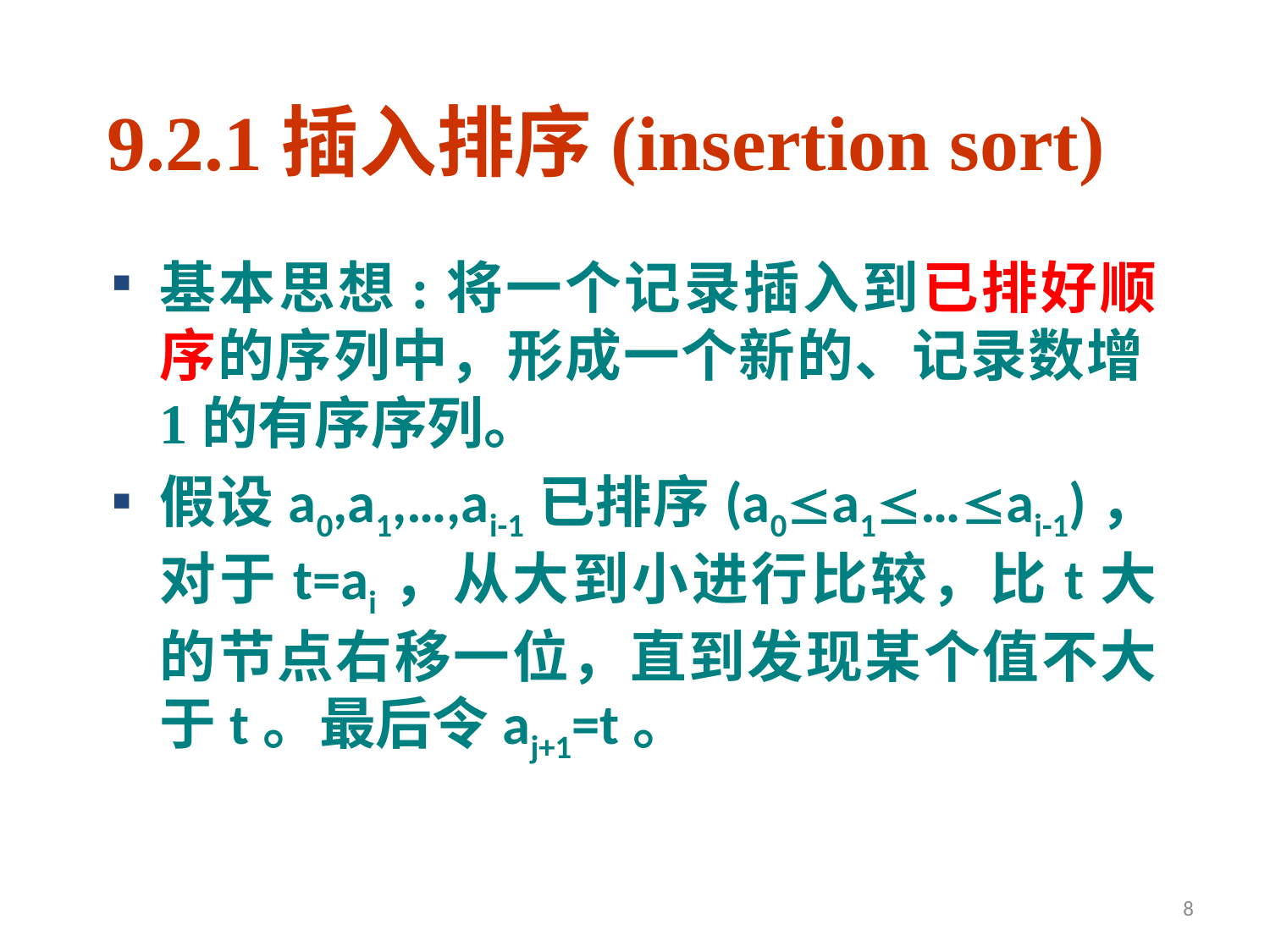

9.2.1插入排序(insertion sort)
基本思想:将一个记录插入到已排好顺序的序列中，形成一个新的、记录数增1的有序序列。
假设a0,a1,…,ai-1已排序(a0≤a1≤…≤ai-1)，对于t=ai，从大到小进行比较，比t大的节点右移一位，直到发现某个值不大于t。最后令aj+1=t。
8